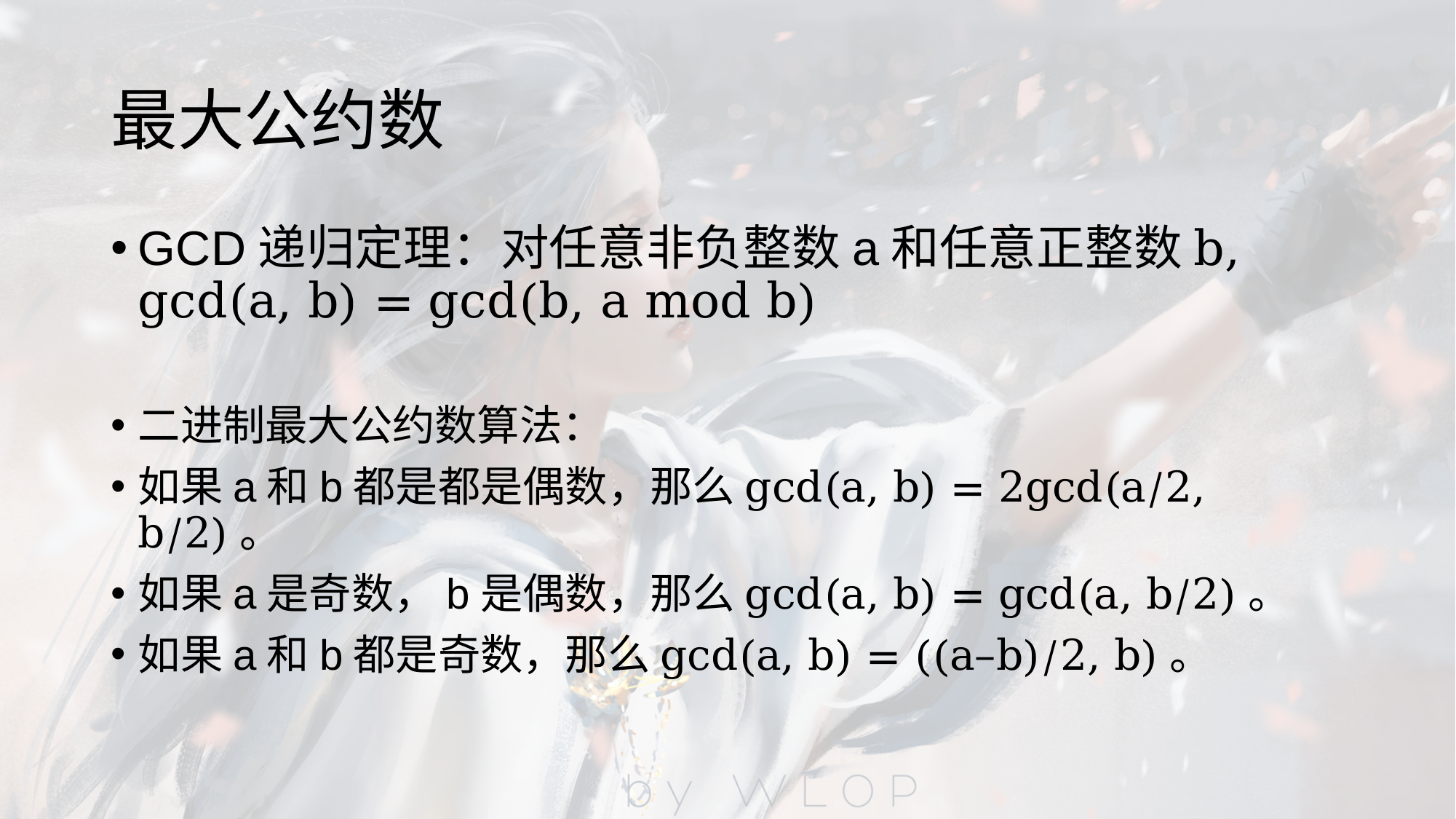

# 最大公约数
GCD递归定理：对任意非负整数a和任意正整数b, gcd(a, b) = gcd(b, a mod b)

二进制最大公约数算法：
如果a和b都是都是偶数，那么gcd(a, b) = 2gcd(a/2, b/2)。
如果a是奇数，b是偶数，那么gcd(a, b) = gcd(a, b/2)。
如果a和b都是奇数，那么gcd(a, b) = ((a–b)/2, b)。